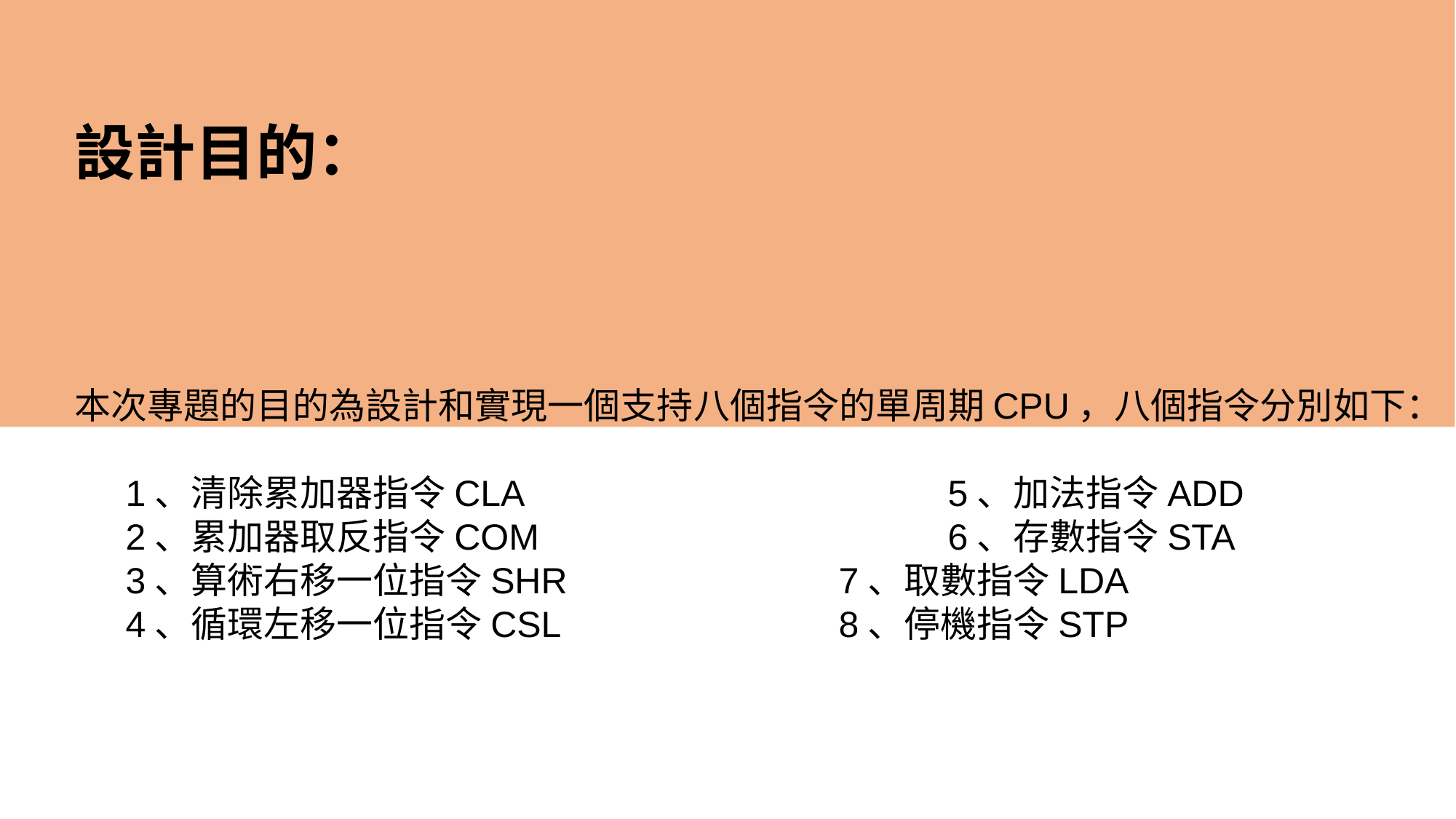

設計目的：
本次專題的目的為設計和實現一個支持八個指令的單周期CPU，八個指令分別如下：

     1、清除累加器指令CLA				5、加法指令ADD
     2、累加器取反指令COM				6、存數指令STA
     3、算術右移一位指令SHR			7、取數指令LDA
     4、循環左移一位指令CSL			8、停機指令STP